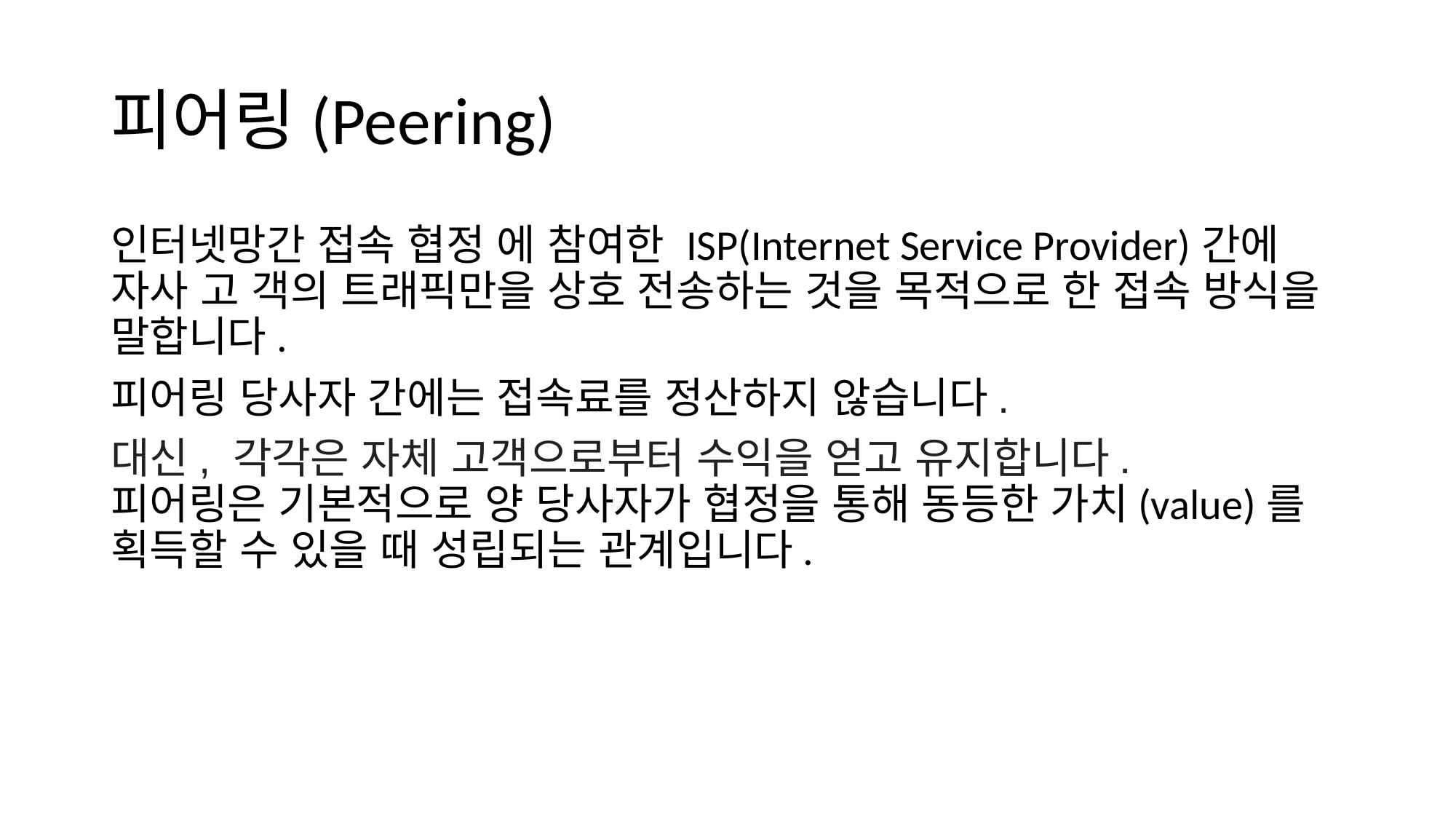

# 피어링(Peering)
인터넷망간 접속 협정 에 참여한 ISP(Internet Service Provider)간에 자사 고 객의 트래픽만을 상호 전송하는 것을 목적으로 한 접속 방식을 말합니다.
피어링 당사자 간에는 접속료를 정산하지 않습니다.
대신, 각각은 자체 고객으로부터 수익을 얻고 유지합니다.
피어링은 기본적으로 양 당사자가 협정을 통해 동등한 가치(value)를 획득할 수 있을 때 성립되는 관계입니다.